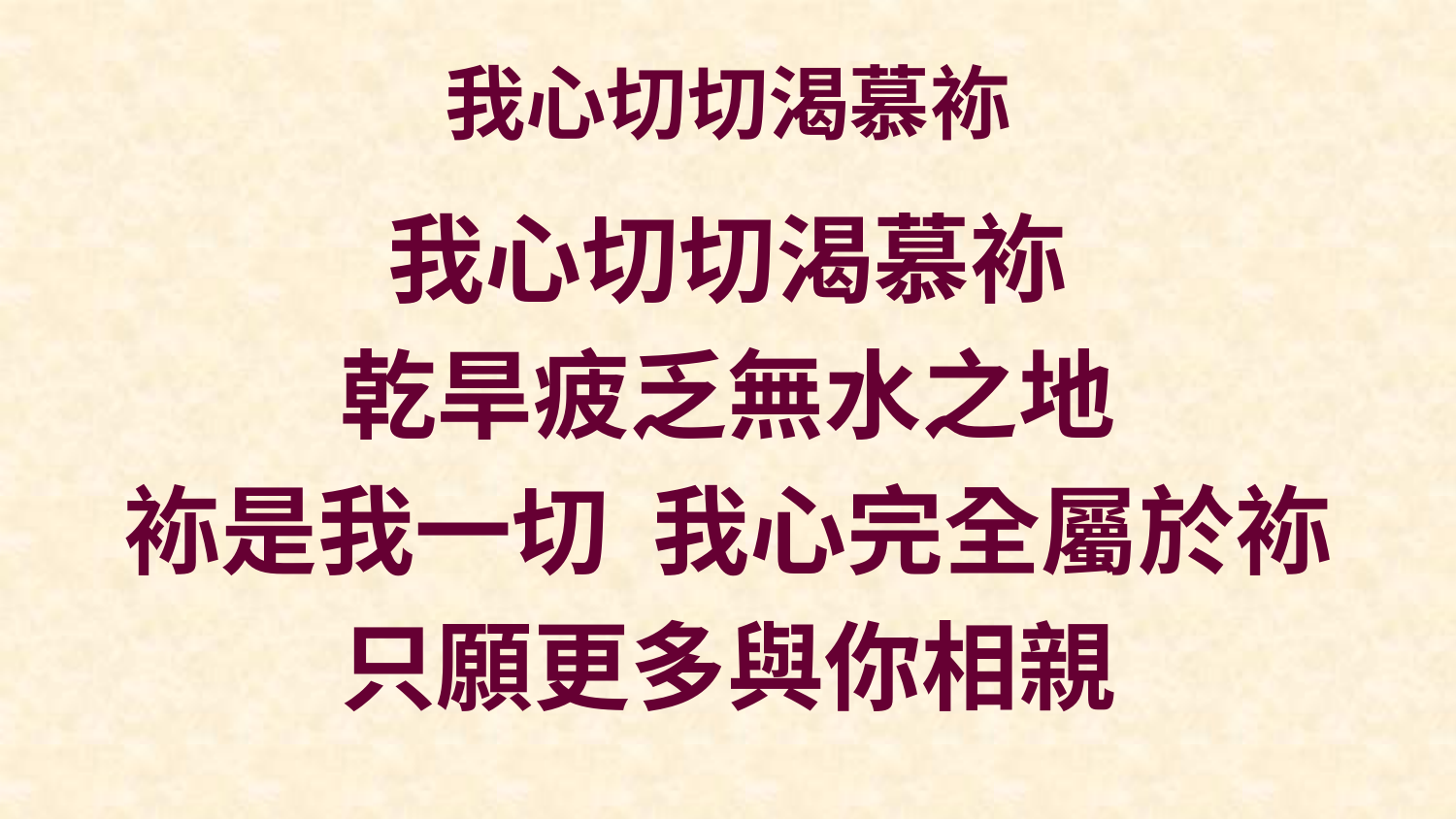

# 我心切切渴慕袮
我心切切渴慕袮
乾旱疲乏無水之地
袮是我一切  我心完全屬於袮
只願更多與你相親